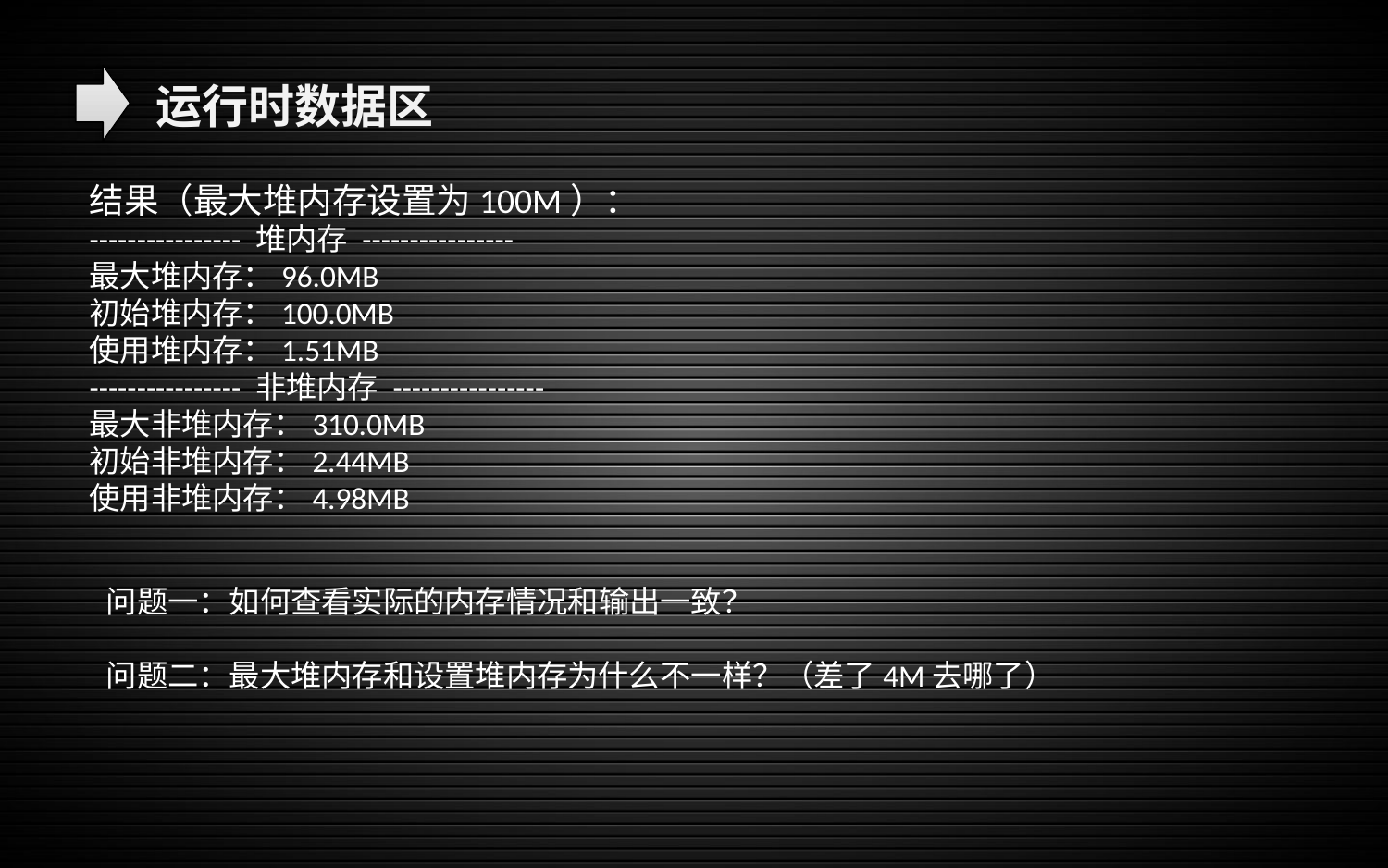

运行时数据区
结果（最大堆内存设置为100M）：
---------------- 堆内存 ----------------
最大堆内存：96.0MB
初始堆内存：100.0MB
使用堆内存：1.51MB
---------------- 非堆内存 ----------------
最大非堆内存：310.0MB
初始非堆内存：2.44MB
使用非堆内存：4.98MB
问题一：如何查看实际的内存情况和输出一致？

问题二：最大堆内存和设置堆内存为什么不一样？（差了4M去哪了）